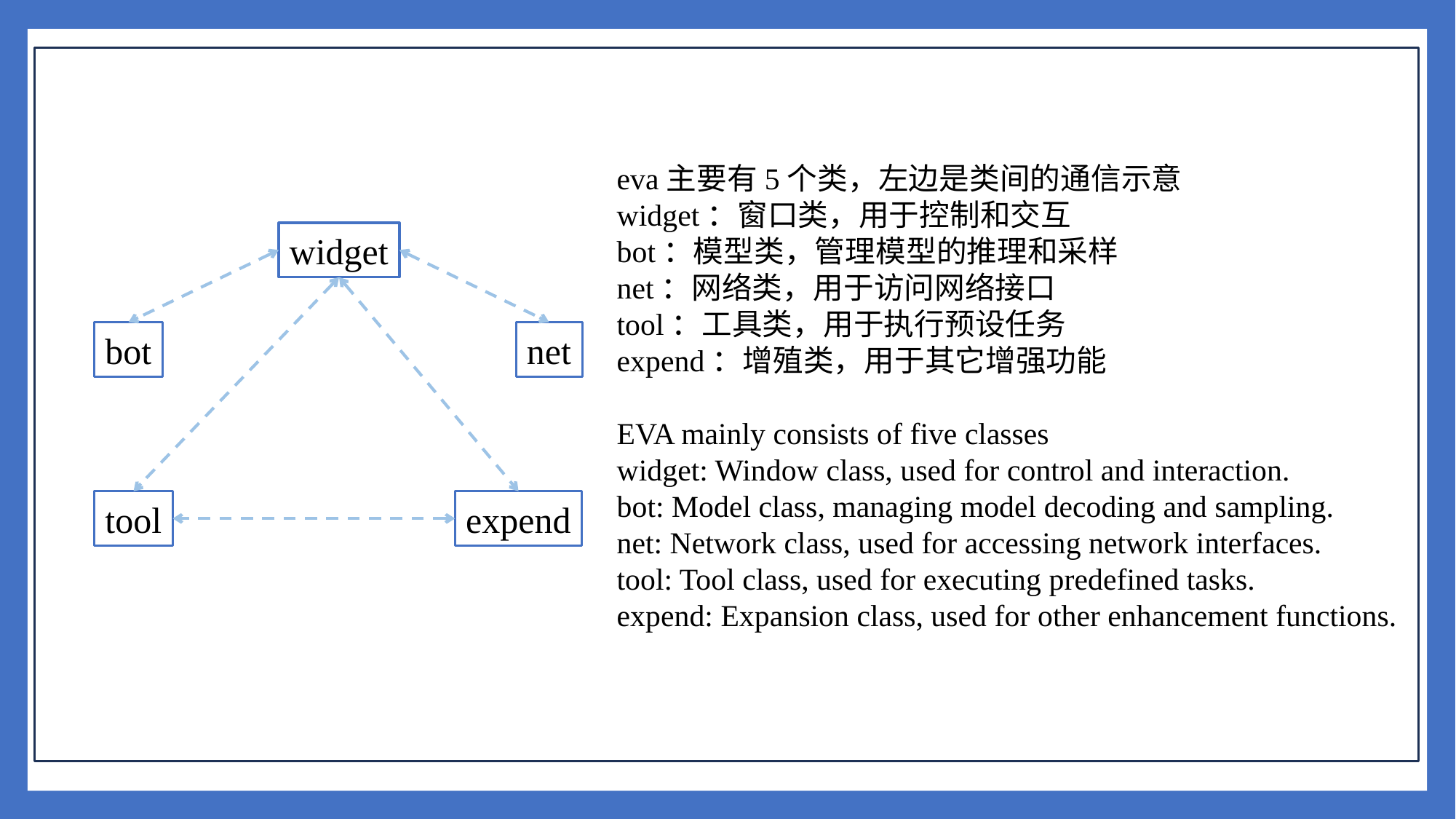

eva主要有5个类，左边是类间的通信示意
widget：窗口类，用于控制和交互
bot：模型类，管理模型的推理和采样
net：网络类，用于访问网络接口
tool：工具类，用于执行预设任务
expend：增殖类，用于其它增强功能

EVA mainly consists of five classes
widget: Window class, used for control and interaction.
bot: Model class, managing model decoding and sampling.
net: Network class, used for accessing network interfaces.
tool: Tool class, used for executing predefined tasks.
expend: Expansion class, used for other enhancement functions.
widget
bot
net
tool
expend